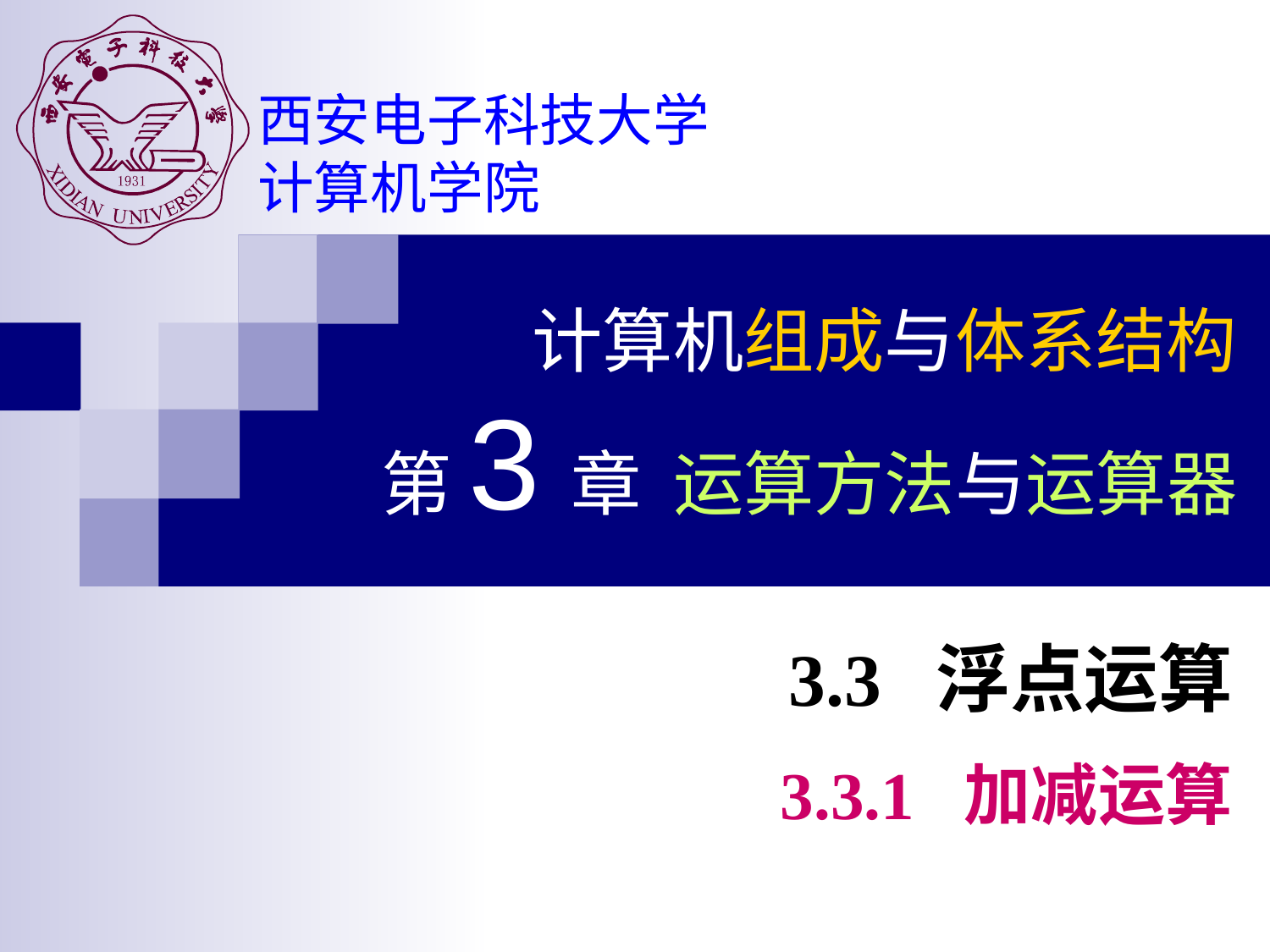

计算机组成与体系结构
第3章  运算方法与运算器
3.3  浮点运算
3.3.1  加减运算